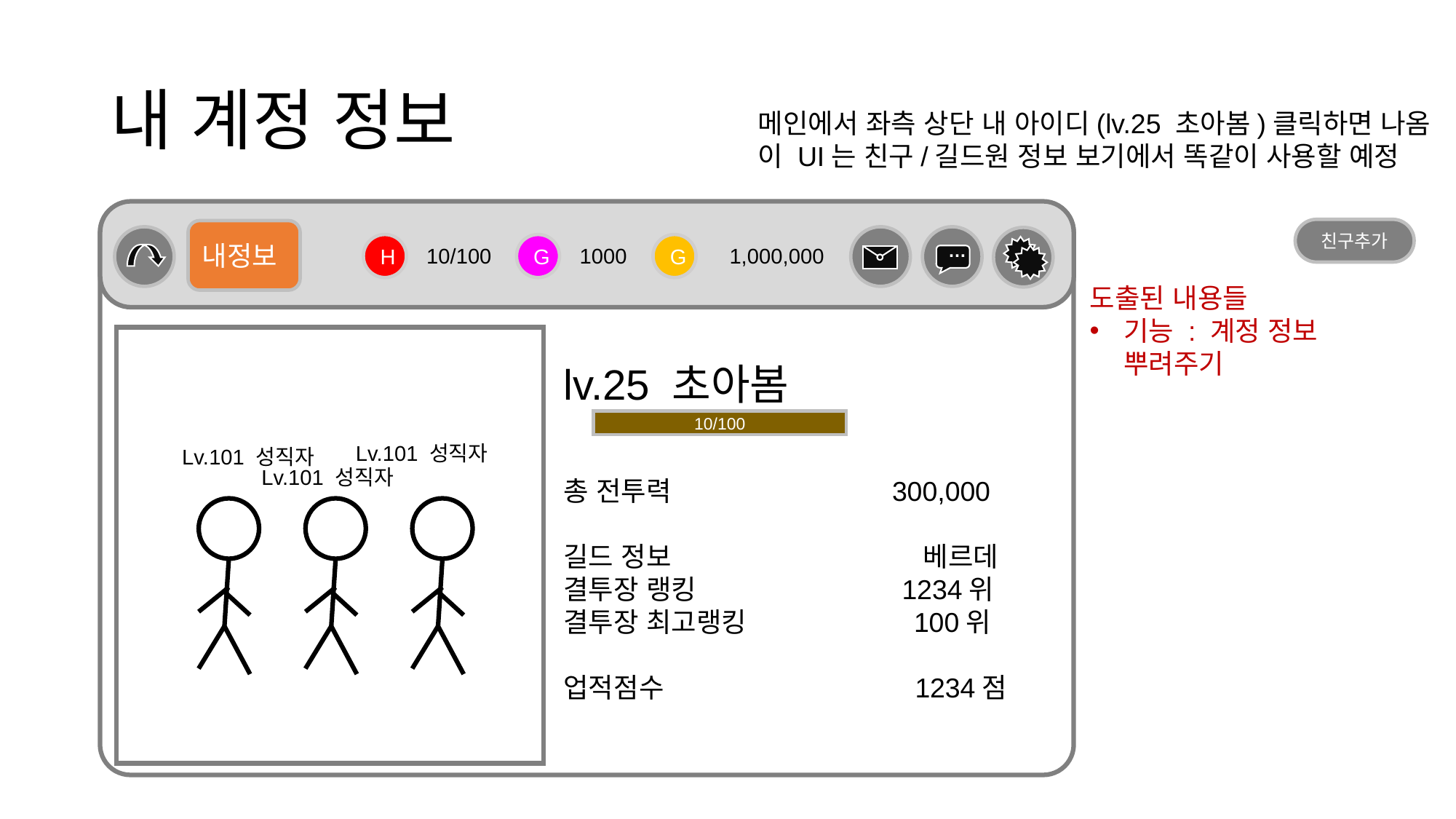

# 내 계정 정보
메인에서 좌측 상단 내 아이디(lv.25 초아봄)클릭하면 나옴
이 UI는 친구/길드원 정보 보기에서 똑같이 사용할 예정

내정보
c
…
m

s

H
10/100
G
1000
G
1,000,000

친구추가
도출된 내용들
기능 : 계정 정보 뿌려주기

lv.25 초아봄

총 전투력                            300,000

길드 정보                                 베르데
결투장 랭킹                          1234위
결투장 최고랭킹                     100위

업적점수                                1234점
10/100
Lv.101 성직자
Lv.101 성직자
Lv.101 성직자